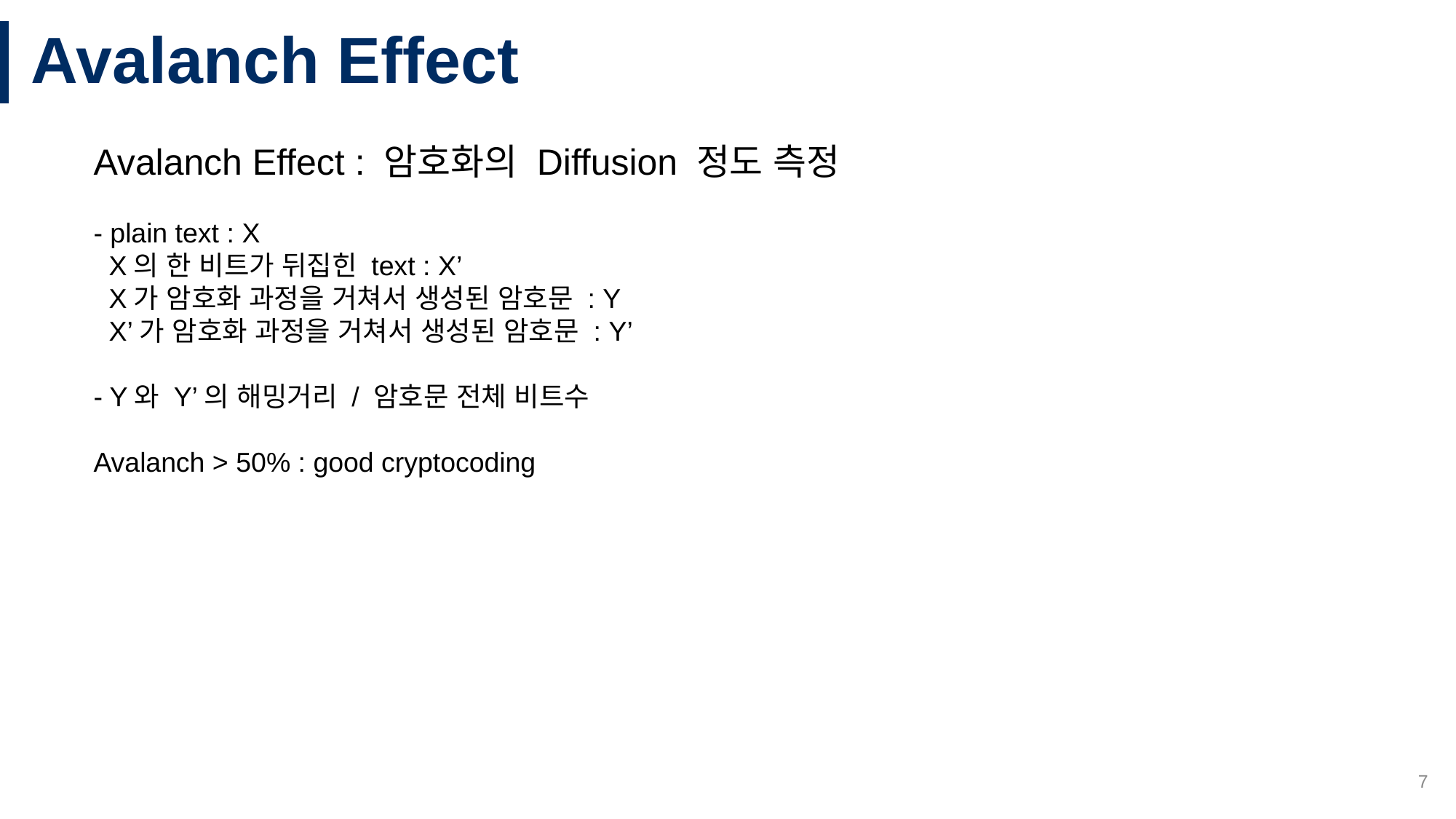

# Avalanch Effect
Avalanch Effect : 암호화의 Diffusion 정도 측정

- plain text : X
  X의 한 비트가 뒤집힌 text : X’
  X가 암호화 과정을 거쳐서 생성된 암호문 : Y
  X’가 암호화 과정을 거쳐서 생성된 암호문 : Y’

- Y와 Y’의 해밍거리 / 암호문 전체 비트수

Avalanch > 50% : good cryptocoding
7